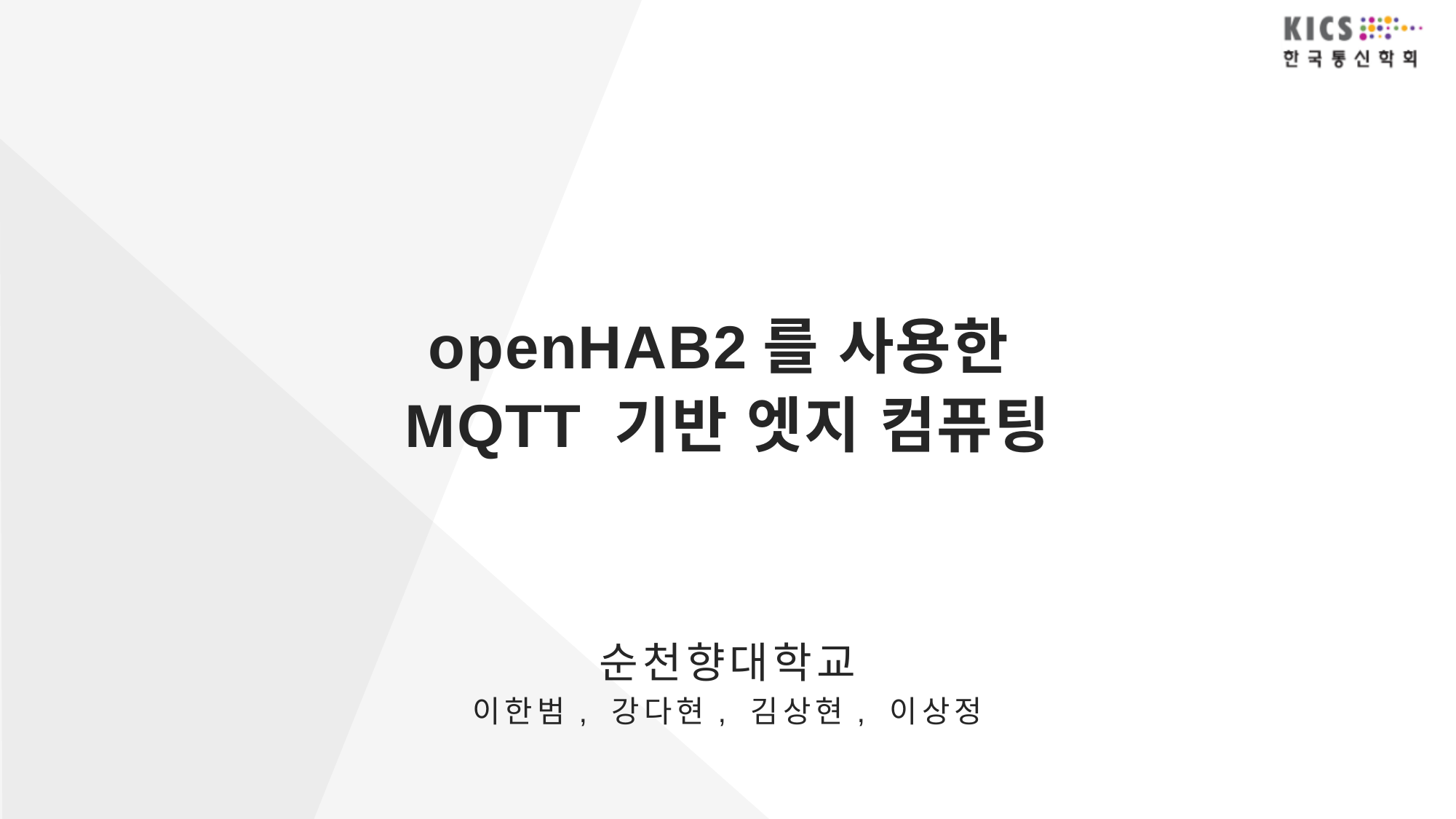

openHAB2를 사용한
MQTT 기반 엣지 컴퓨팅
순천향대학교
이한범, 강다현, 김상현, 이상정